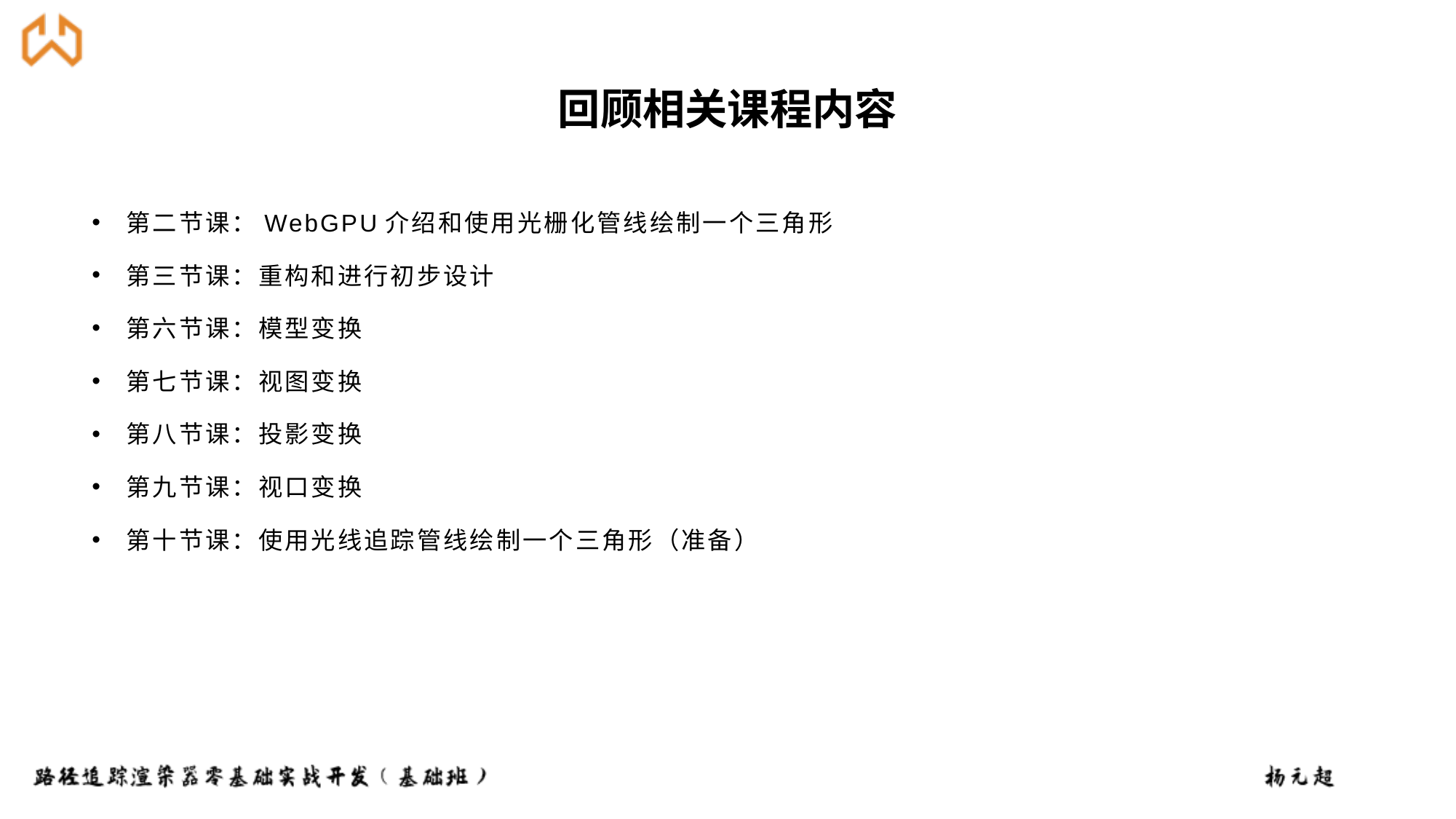

第二节课：WebGPU介绍和使用光栅化管线绘制一个三角形
第三节课：重构和进行初步设计
第六节课：模型变换
第七节课：视图变换
第八节课：投影变换
第九节课：视口变换
第十节课：使用光线追踪管线绘制一个三角形（准备）